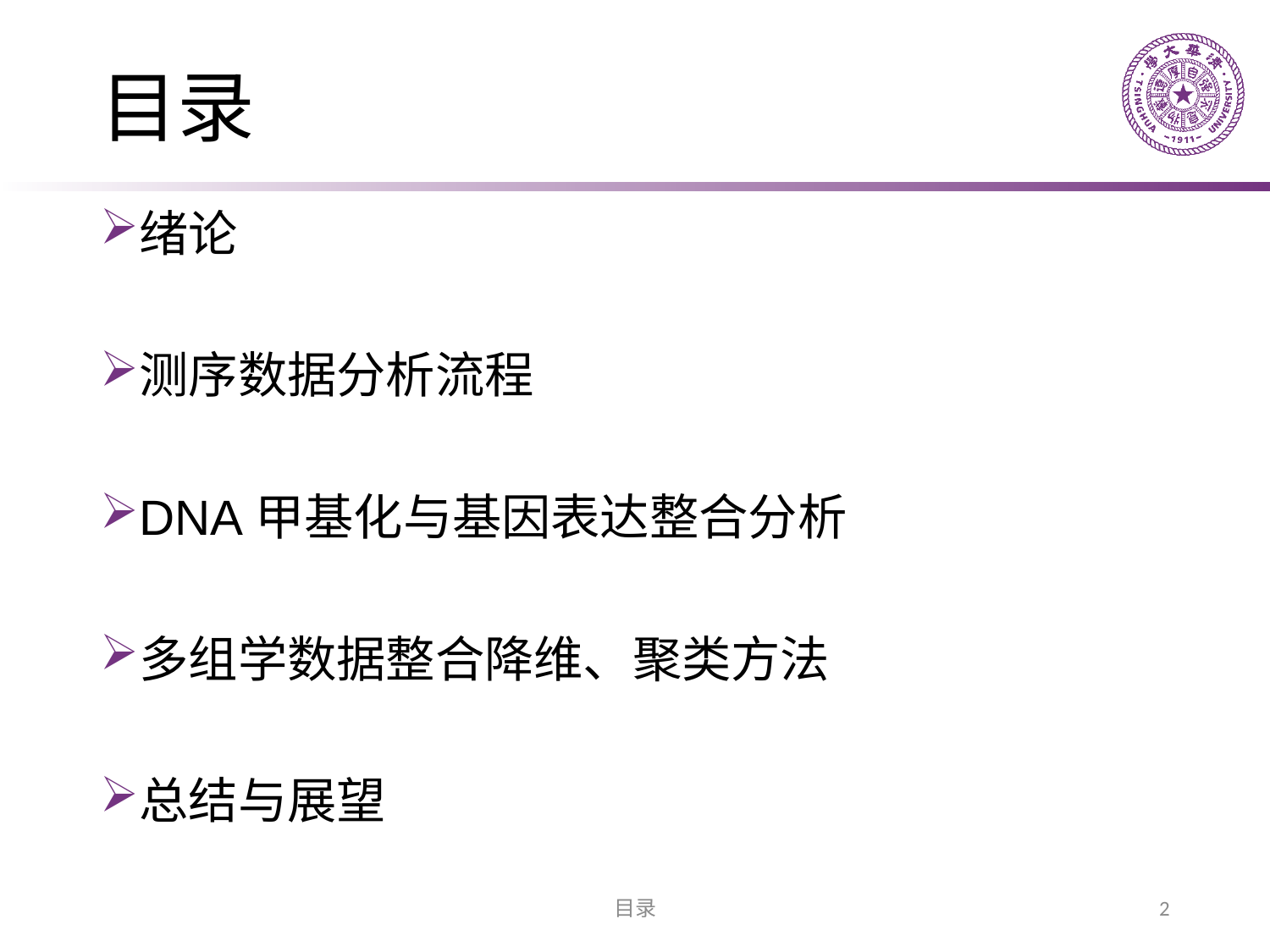

# 目录
绪论

测序数据分析流程

DNA甲基化与基因表达整合分析

多组学数据整合降维、聚类方法

总结与展望
目录
2